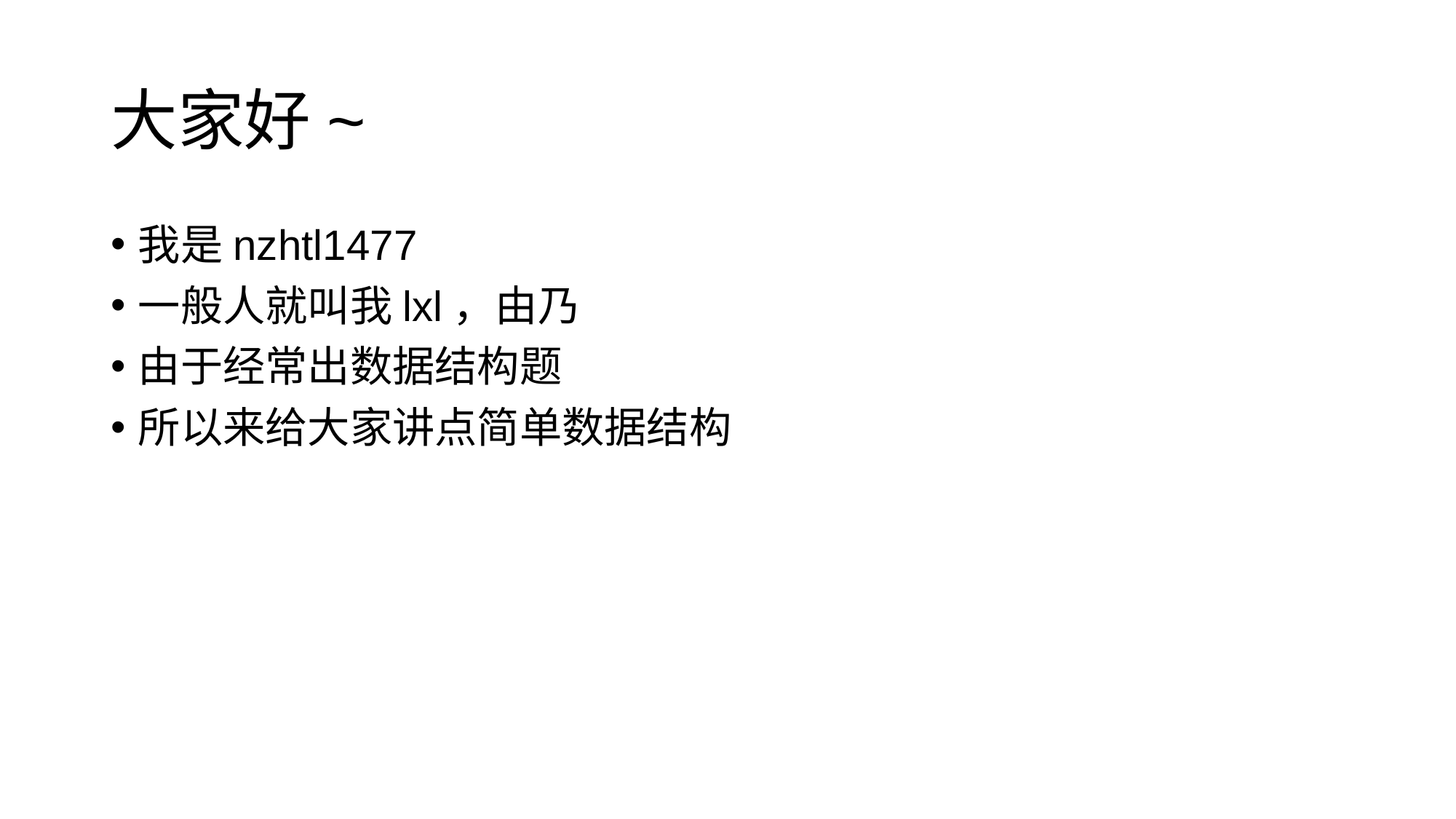

# 大家好~
我是nzhtl1477
一般人就叫我lxl，由乃
由于经常出数据结构题
所以来给大家讲点简单数据结构